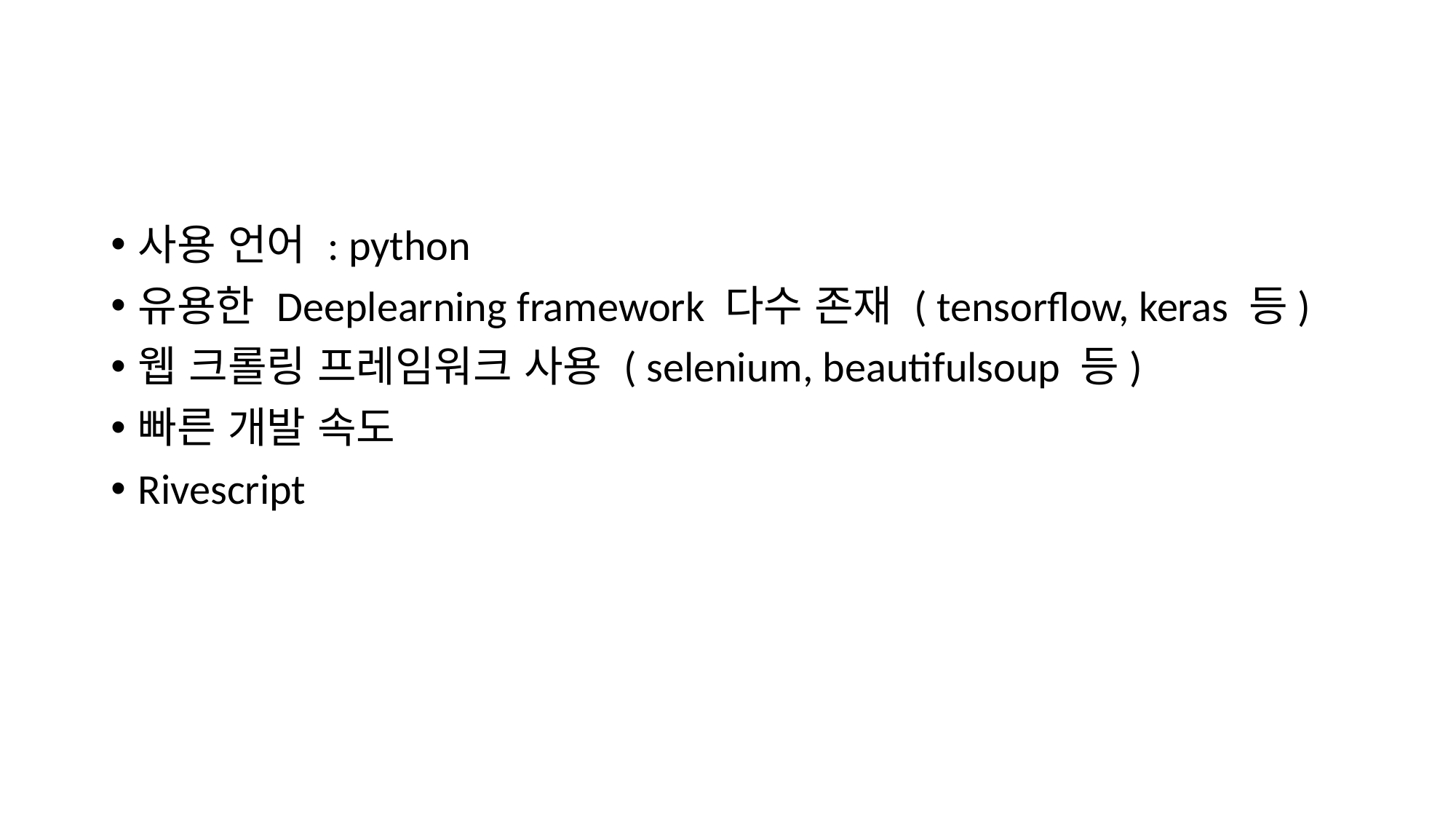

#
사용 언어 : python
유용한 Deeplearning framework 다수 존재 ( tensorflow, keras 등)
웹 크롤링 프레임워크 사용 ( selenium, beautifulsoup 등)
빠른 개발 속도
Rivescript